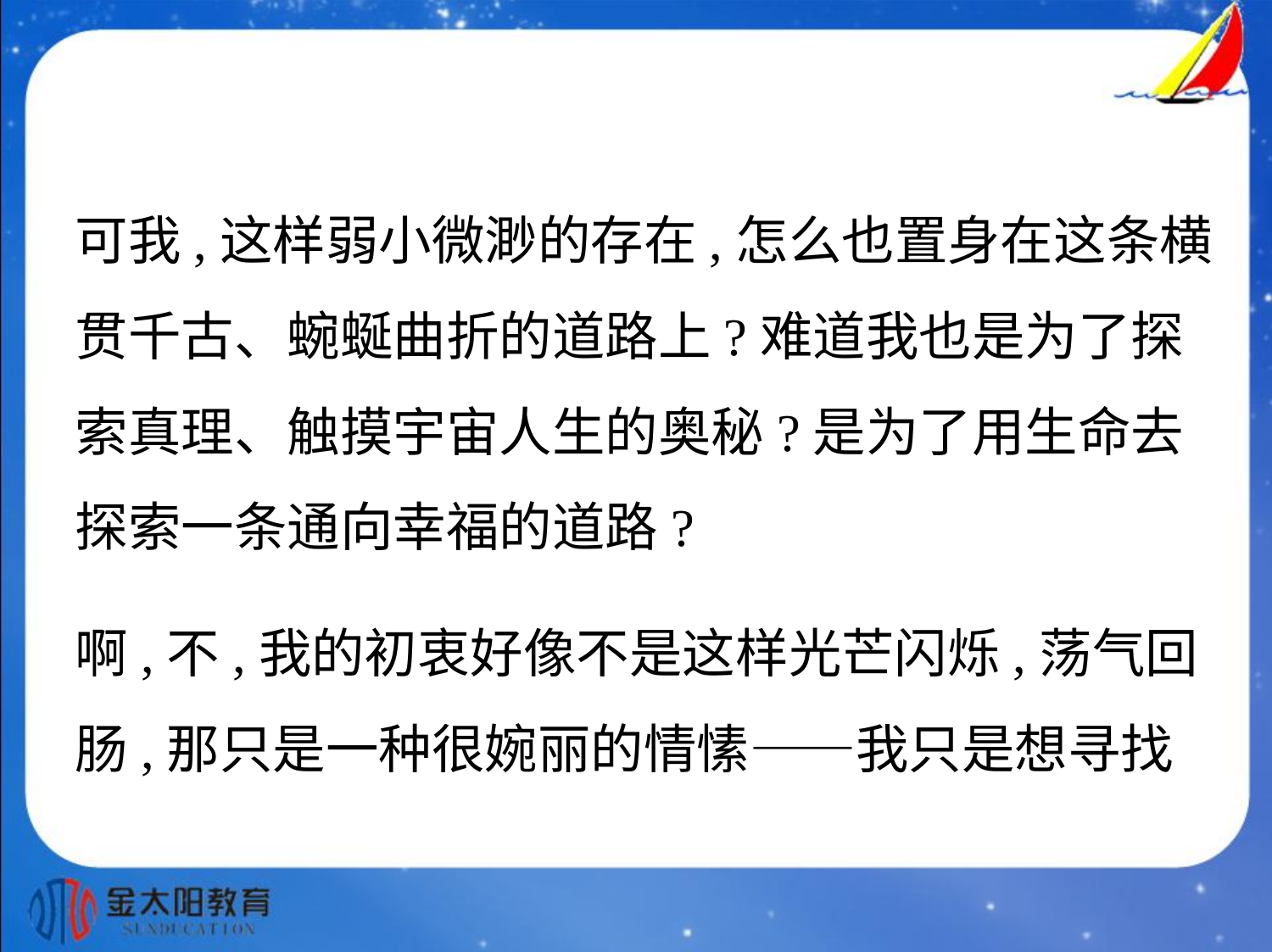

可我,这样弱小微渺的存在,怎么也置身在这条横
贯千古、蜿蜒曲折的道路上?难道我也是为了探
索真理、触摸宇宙人生的奥秘?是为了用生命去
探索一条通向幸福的道路?
啊,不,我的初衷好像不是这样光芒闪烁,荡气回
肠,那只是一种很婉丽的情愫——我只是想寻找